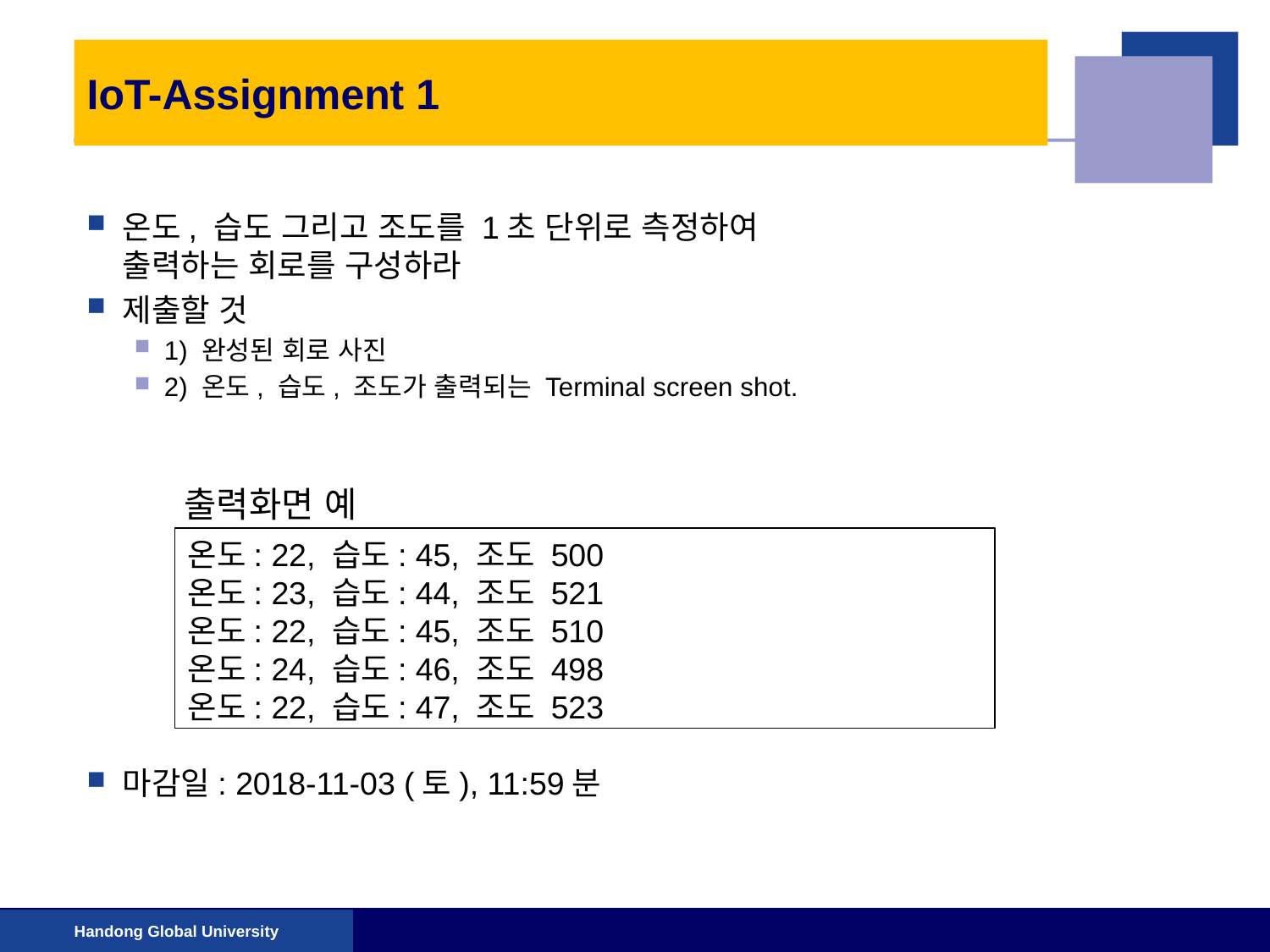

# IoT-Assignment 1
온도, 습도 그리고 조도를 1초 단위로 측정하여
출력하는 회로를 구성하라
제출할 것
1) 완성된 회로 사진
2) 온도, 습도, 조도가 출력되는 Terminal screen shot.

마감일: 2018-11-03 (토), 11:59분
출력화면 예
온도: 22, 습도: 45, 조도 500
온도: 23, 습도: 44, 조도 521
온도: 22, 습도: 45, 조도 510
온도: 24, 습도: 46, 조도 498
온도: 22, 습도: 47, 조도 523